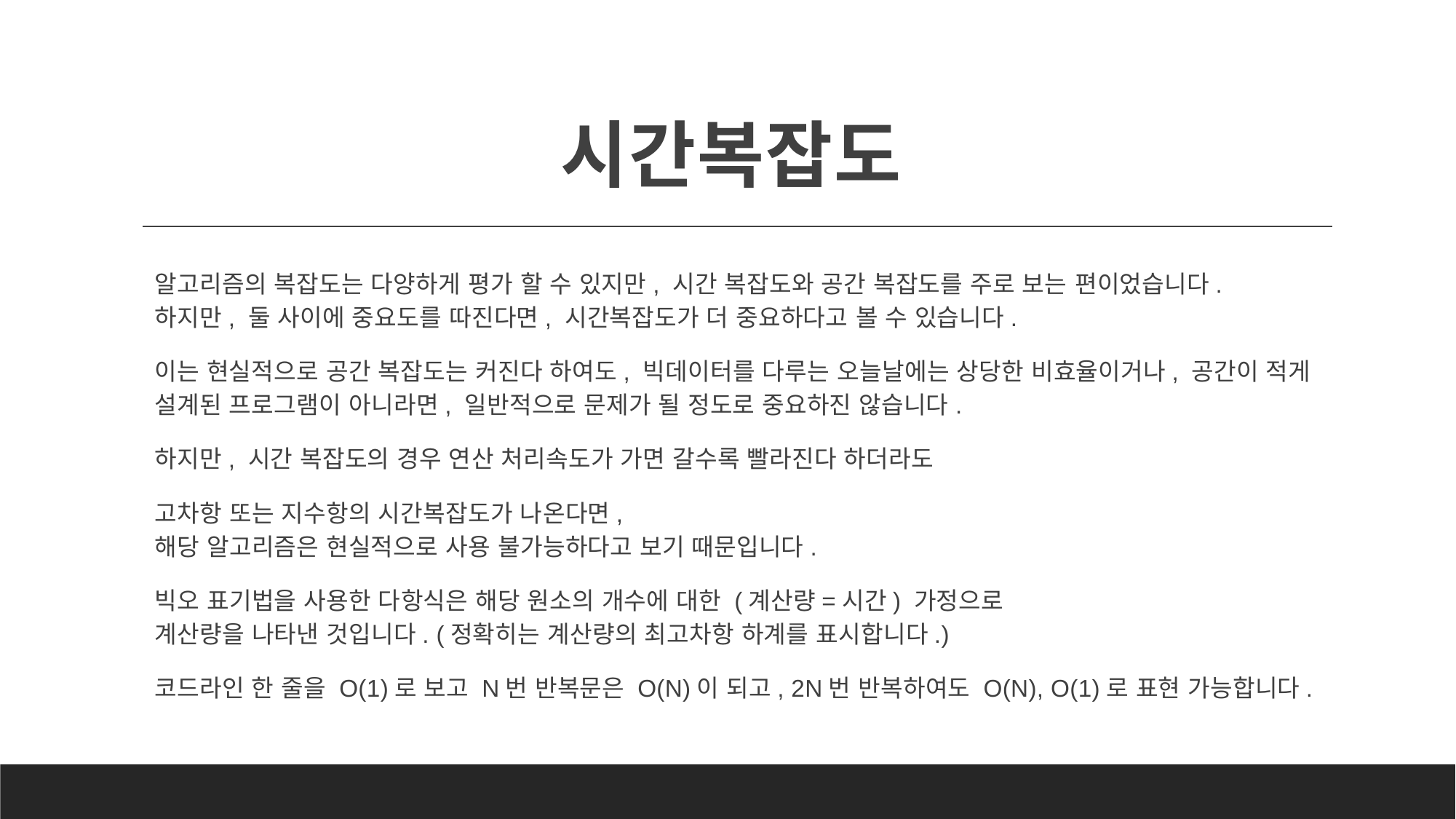

# 시간복잡도
알고리즘의 복잡도는 다양하게 평가 할 수 있지만, 시간 복잡도와 공간 복잡도를 주로 보는 편이었습니다.
하지만, 둘 사이에 중요도를 따진다면, 시간복잡도가 더 중요하다고 볼 수 있습니다.
이는 현실적으로 공간 복잡도는 커진다 하여도, 빅데이터를 다루는 오늘날에는 상당한 비효율이거나, 공간이 적게 설계된 프로그램이 아니라면, 일반적으로 문제가 될 정도로 중요하진 않습니다.
하지만, 시간 복잡도의 경우 연산 처리속도가 가면 갈수록 빨라진다 하더라도
고차항 또는 지수항의 시간복잡도가 나온다면,
해당 알고리즘은 현실적으로 사용 불가능하다고 보기 때문입니다.
빅오 표기법을 사용한 다항식은 해당 원소의 개수에 대한 (계산량=시간) 가정으로
계산량을 나타낸 것입니다. (정확히는 계산량의 최고차항 하계를 표시합니다.)
코드라인 한 줄을 O(1)로 보고 N번 반복문은 O(N)이 되고, 2N번 반복하여도 O(N), O(1)로 표현 가능합니다.